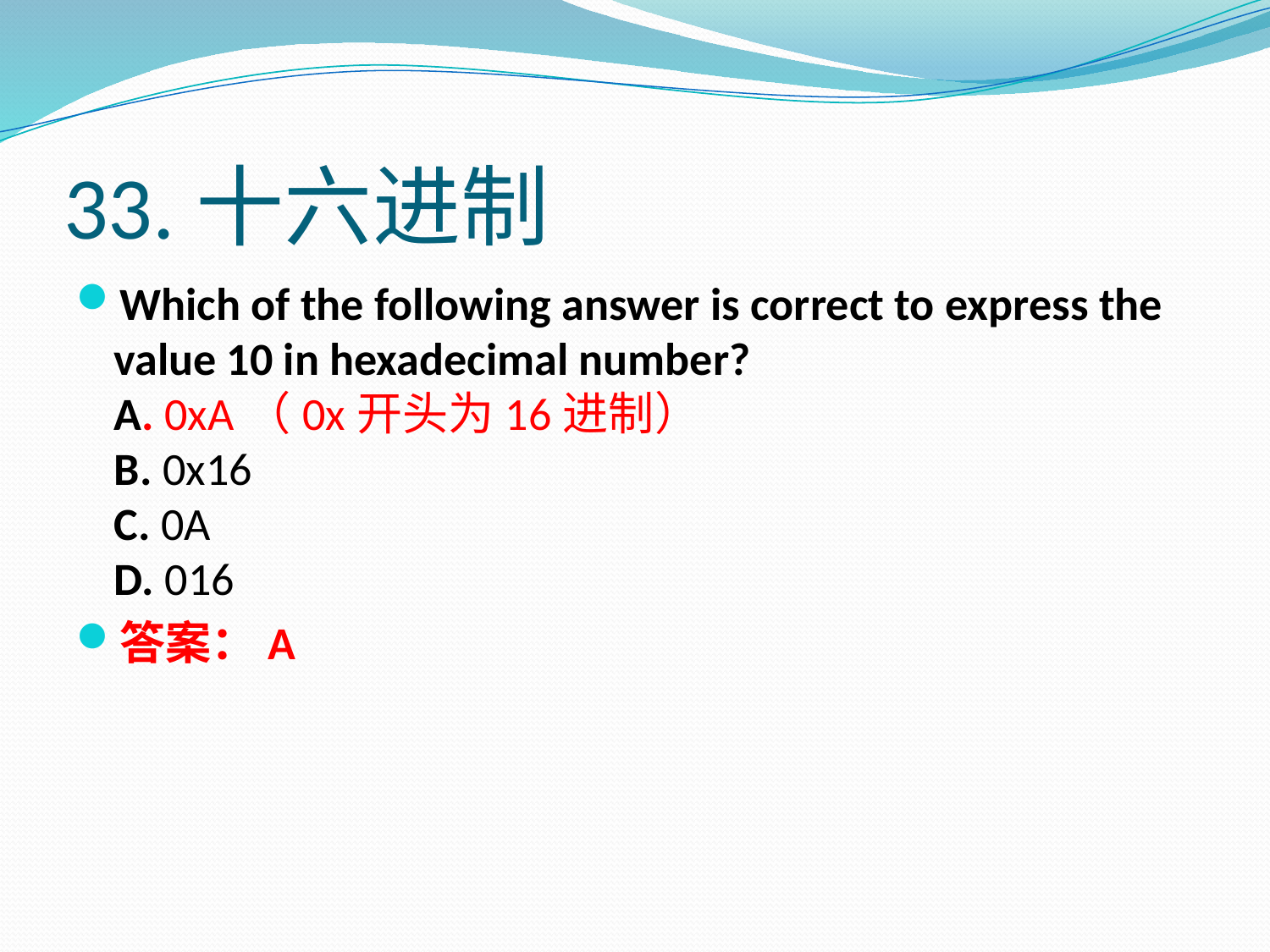

# 33.十六进制
Which of the following answer is correct to express the value 10 in hexadecimal number?
A. 0xA（0x开头为16进制）
B. 0x16
C. 0A
D. 016
答案：A